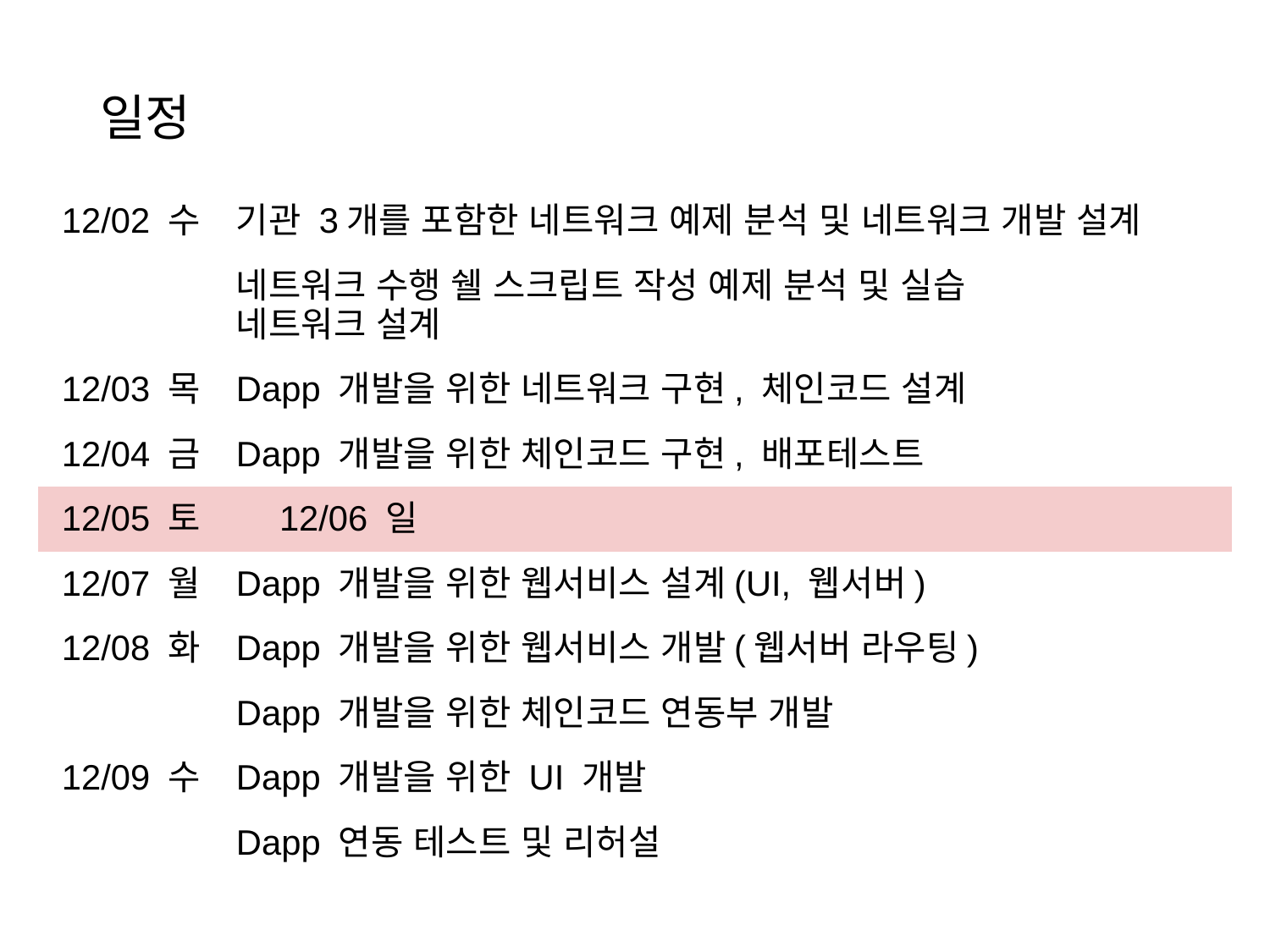

# 일정
| 12/02 수 | 기관 3개를 포함한 네트워크 예제 분석 및 네트워크 개발 설계 |
| --- | --- |
|  | 네트워크 수행 쉘 스크립트 작성 예제 분석 및 실습 네트워크 설계 |
| 12/03 목 | Dapp 개발을 위한 네트워크 구현, 체인코드 설계 |
| 12/04 금 | Dapp 개발을 위한 체인코드 구현, 배포테스트 |
| 12/05 토 | 12/06 일 |
| 12/07 월 | Dapp 개발을 위한 웹서비스 설계(UI, 웹서버) |
| 12/08 화 | Dapp 개발을 위한 웹서비스 개발(웹서버 라우팅) |
|  | Dapp 개발을 위한 체인코드 연동부 개발 |
| 12/09 수 | Dapp 개발을 위한 UI 개발 |
|  | Dapp 연동 테스트 및 리허설 |